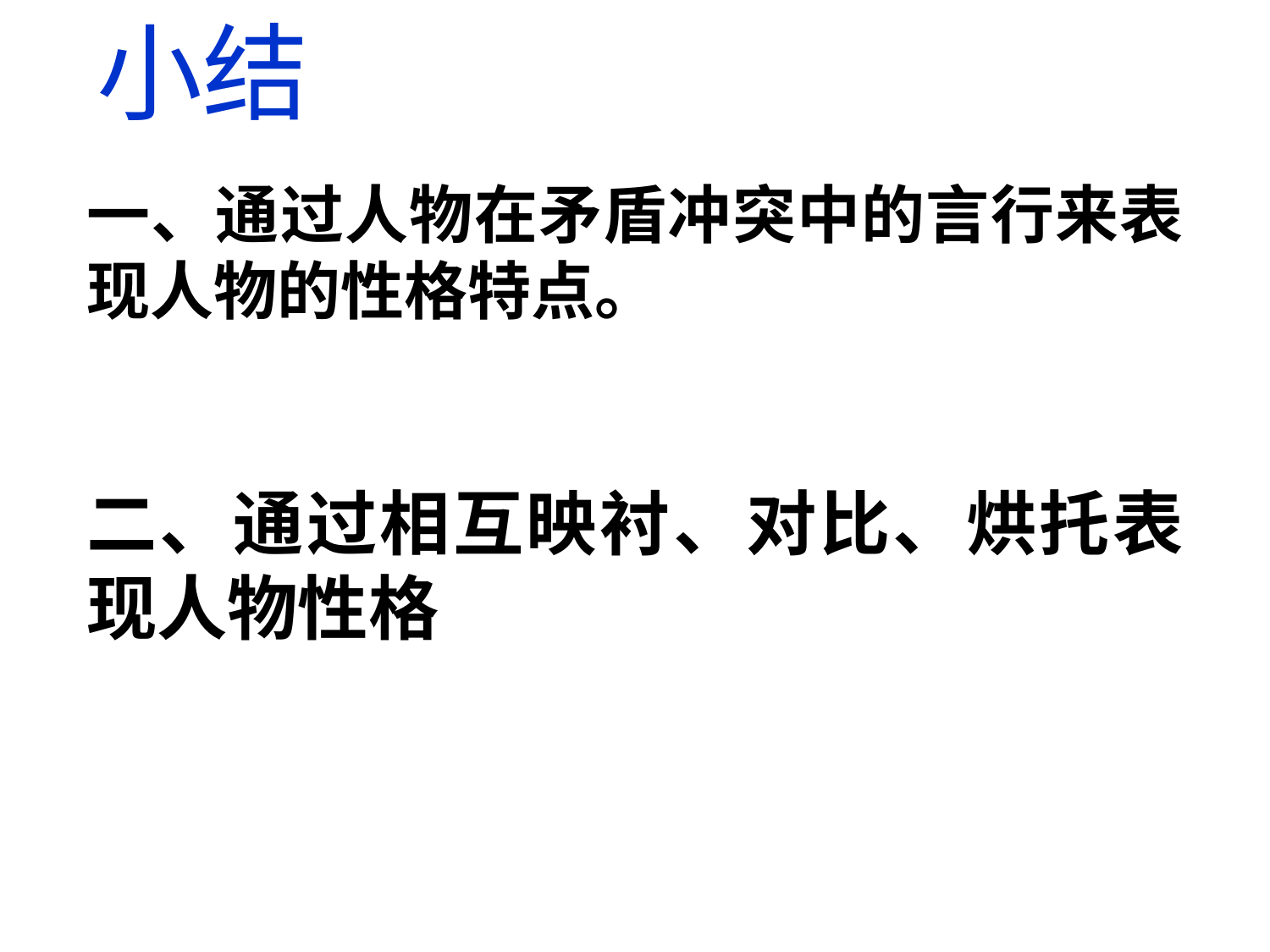

小结
一、通过人物在矛盾冲突中的言行来表现人物的性格特点。

二、通过相互映衬、对比、烘托表现人物性格